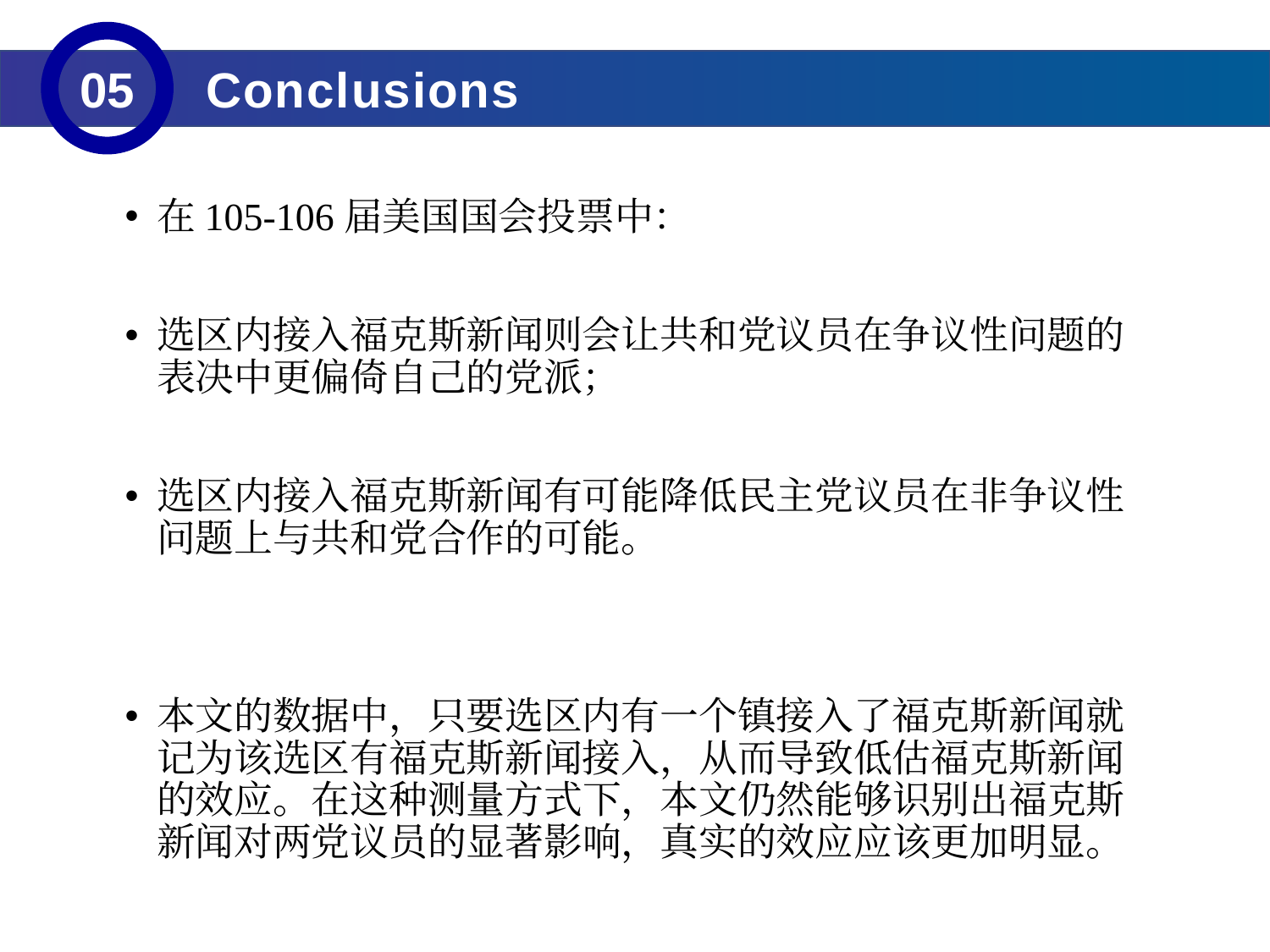

05

Conclusions
在105-106届美国国会投票中：

选区内接入福克斯新闻则会让共和党议员在争议性问题的表决中更偏倚自己的党派；

选区内接入福克斯新闻有可能降低民主党议员在非争议性问题上与共和党合作的可能。

本文的数据中，只要选区内有一个镇接入了福克斯新闻就记为该选区有福克斯新闻接入，从而导致低估福克斯新闻的效应。在这种测量方式下，本文仍然能够识别出福克斯新闻对两党议员的显著影响，真实的效应应该更加明显。